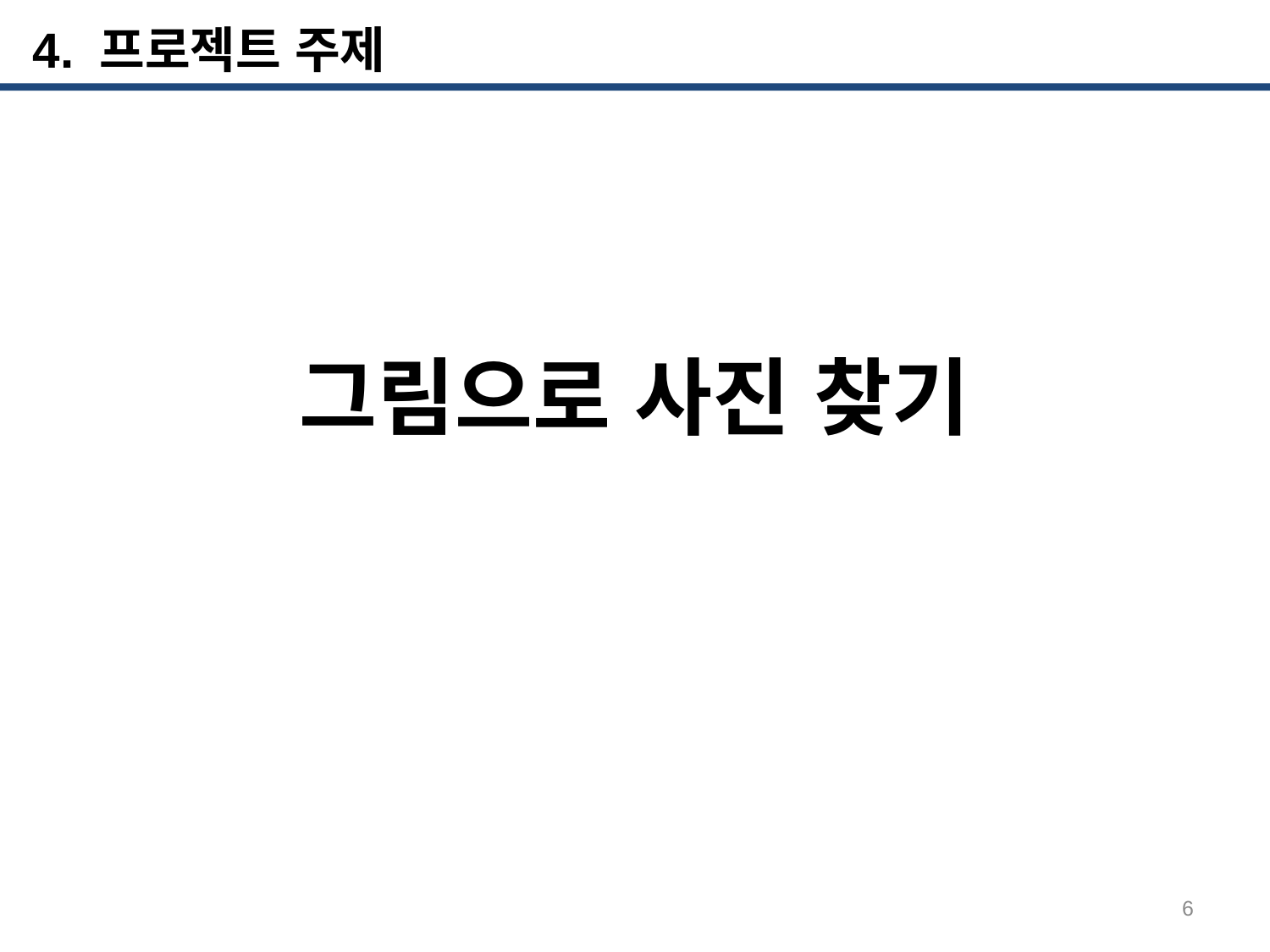

4. 프로젝트 주제

그림으로 사진 찾기
6